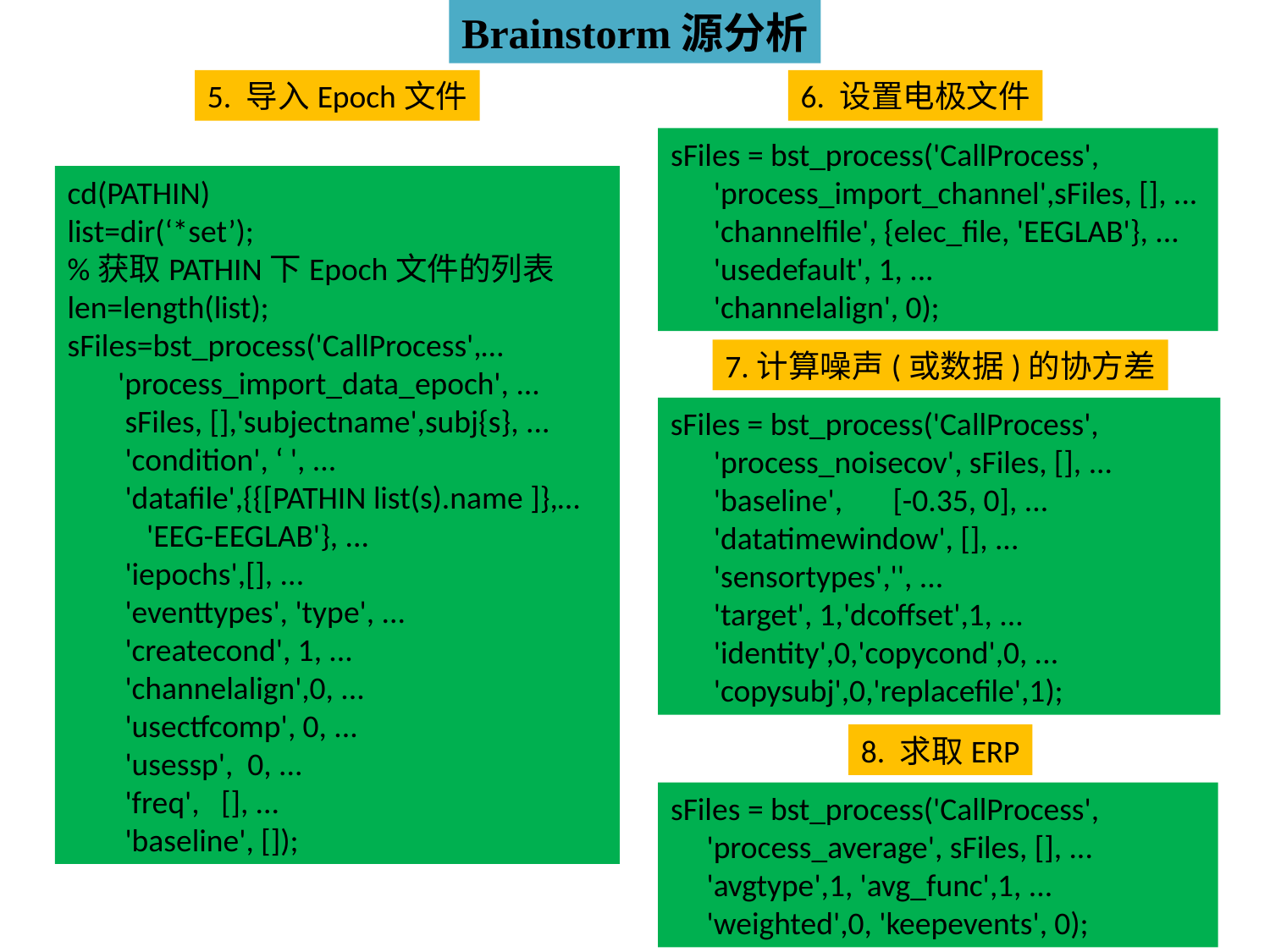

Brainstorm源分析
5. 导入Epoch文件
6. 设置电极文件
sFiles = bst_process('CallProcess',
      'process_import_channel',sFiles, [], ...
      'channelfile', {elec_file, 'EEGLAB'}, ...
      'usedefault', 1, ...
      'channelalign', 0);
cd(PATHIN)
list=dir(‘*set’);
%获取PATHIN下Epoch文件的列表
len=length(list);
sFiles=bst_process('CallProcess',…
       'process_import_data_epoch', ...
        sFiles, [],'subjectname',subj{s}, ...
        'condition', ‘ ', ...
        'datafile',{{[PATHIN list(s).name ]},…
           'EEG-EEGLAB'}, ...
        'iepochs',[], ...
        'eventtypes', 'type', ...
        'createcond', 1, ...
        'channelalign',0, ...
        'usectfcomp', 0, ...
        'usessp',  0, ...
        'freq',   [], ...
        'baseline', []);
7.计算噪声(或数据)的协方差
sFiles = bst_process('CallProcess',
      'process_noisecov', sFiles, [], ...
      'baseline',       [-0.35, 0], ...
      'datatimewindow', [], ...
      'sensortypes','', ...
      'target', 1,'dcoffset',1, ...
      'identity',0,'copycond',0, ...
      'copysubj',0,'replacefile',1);
8. 求取ERP
sFiles = bst_process('CallProcess',
     'process_average', sFiles, [], ...
     'avgtype',1, 'avg_func',1, ...
     'weighted',0, 'keepevents', 0);